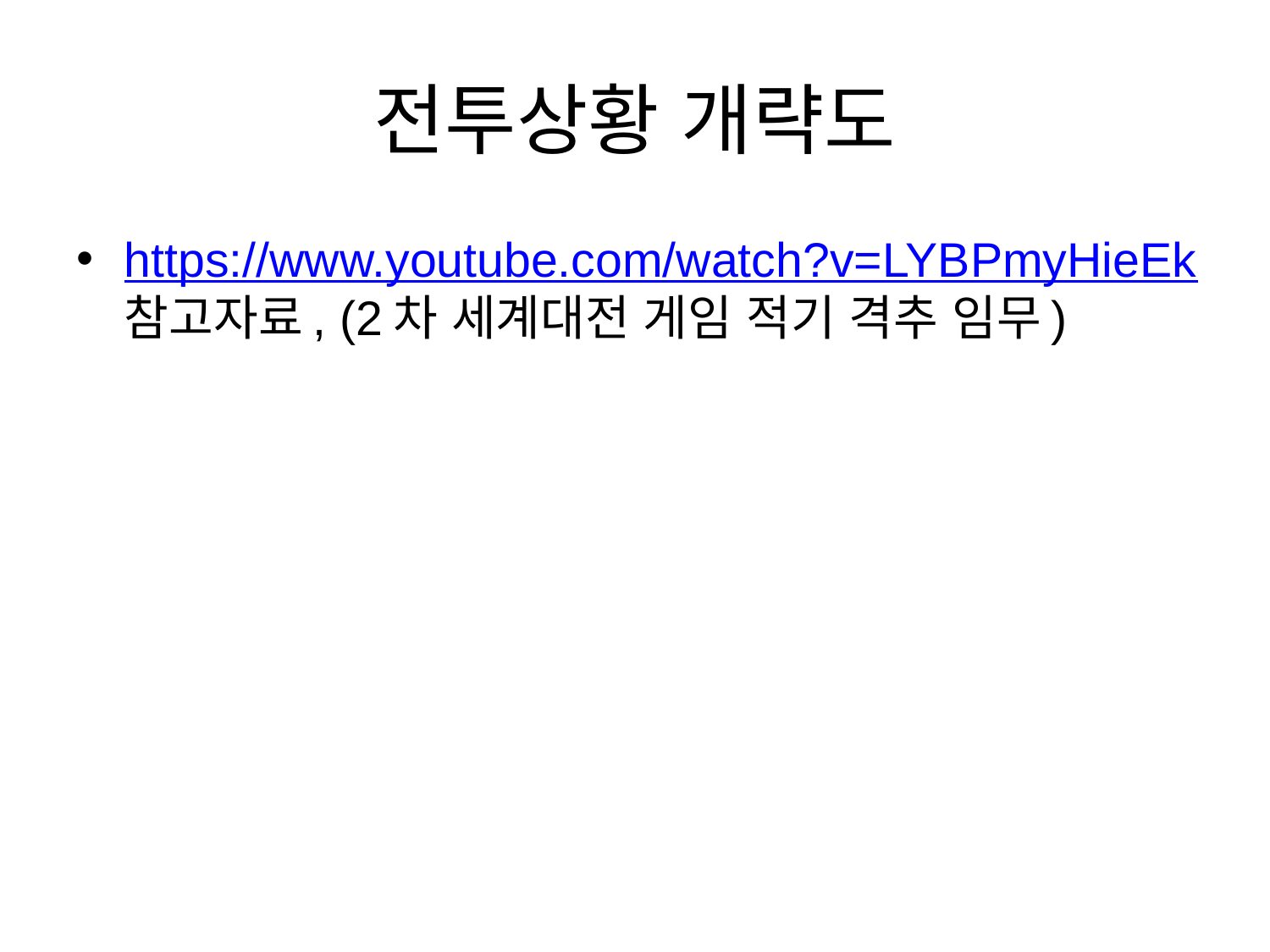

# 전투상황 개략도
https://www.youtube.com/watch?v=LYBPmyHieEk 참고자료, (2차 세계대전 게임 적기 격추 임무)